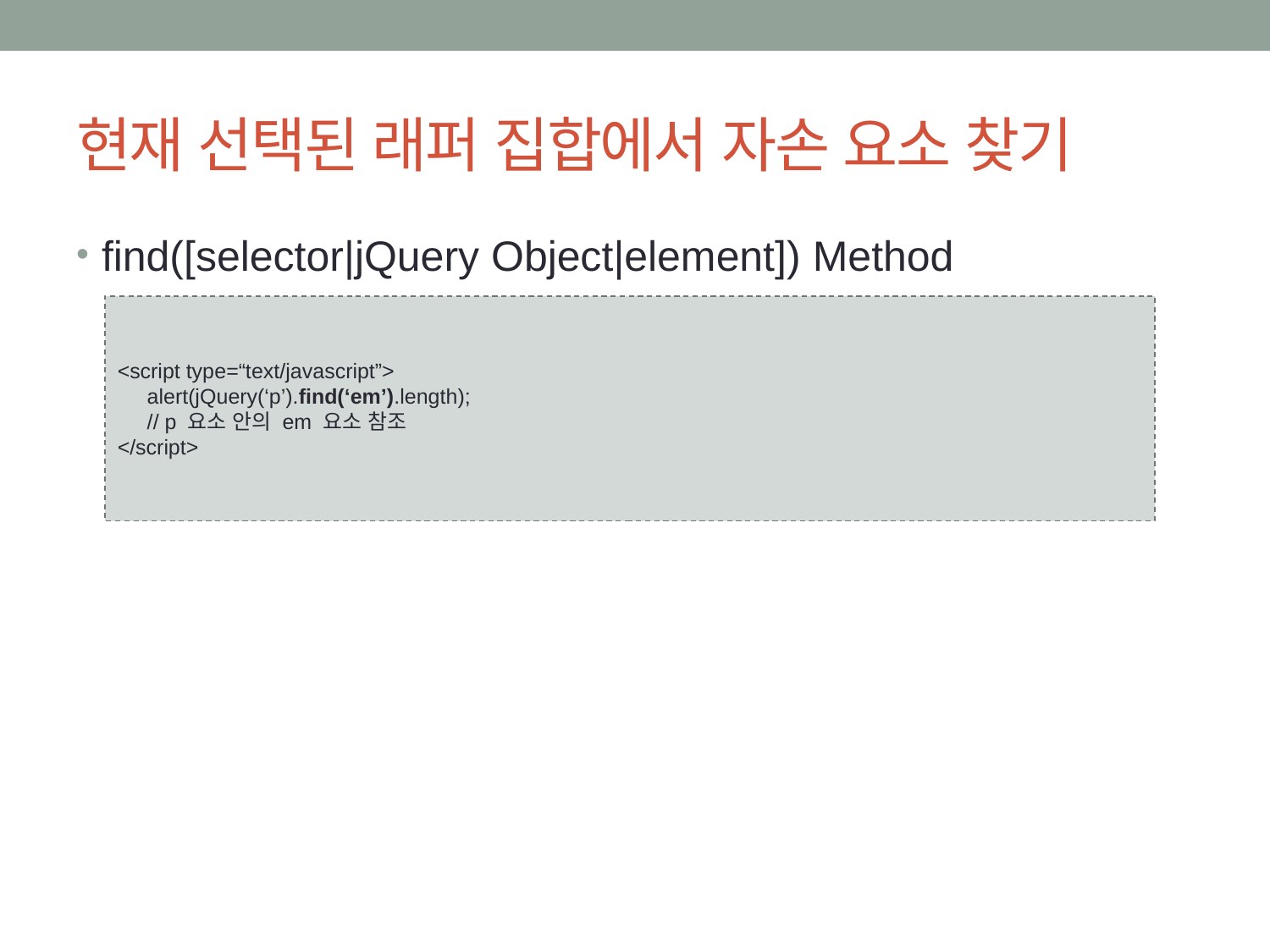

# 현재 선택된 래퍼 집합에서 자손 요소 찾기
find([selector|jQuery Object|element]) Method

<script type=“text/javascript”>
     alert(jQuery(‘p’).find(‘em’).length);
     // p 요소 안의 em 요소 참조
</script>